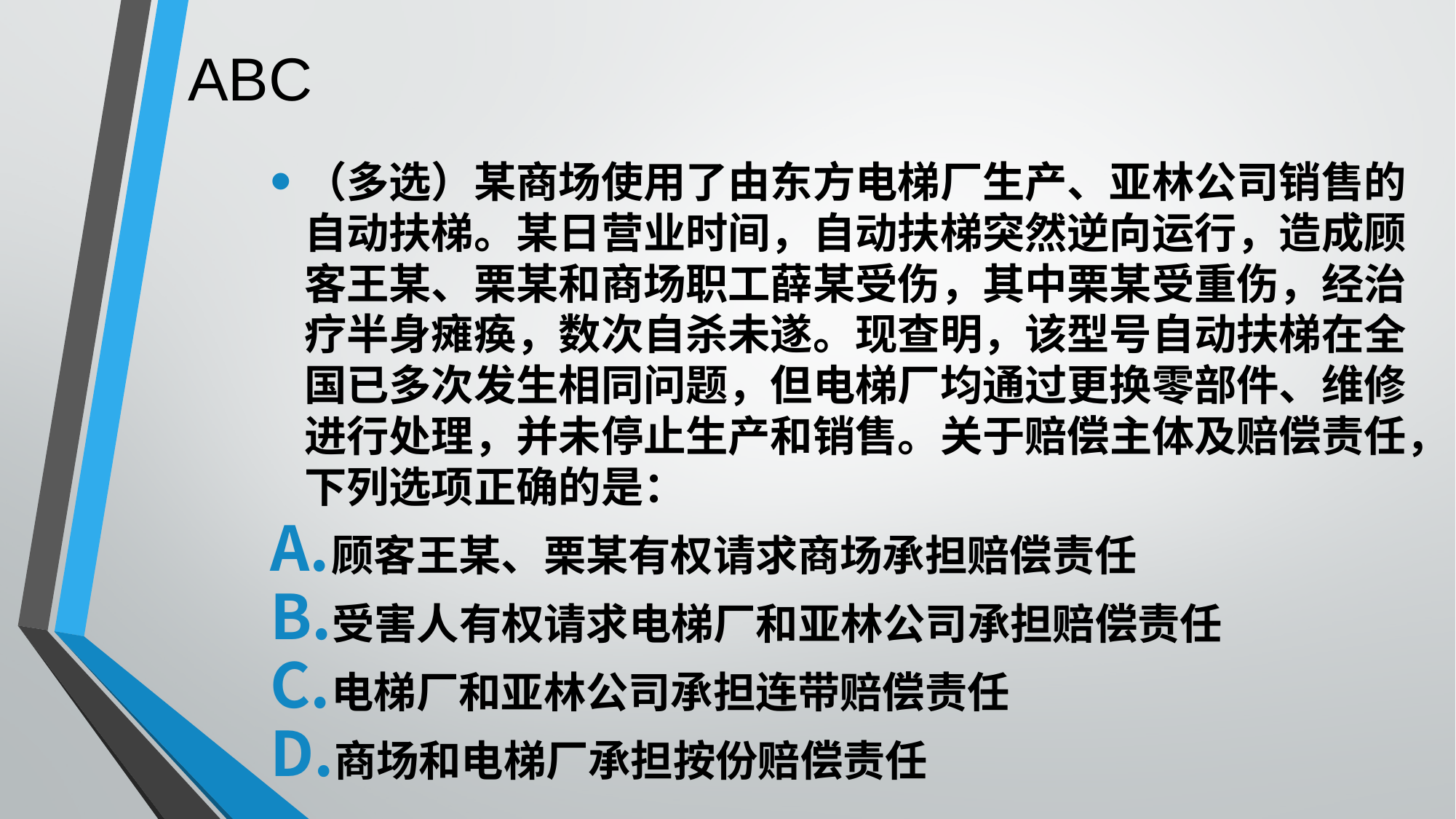

# ABC
（多选）某商场使用了由东方电梯厂生产、亚林公司销售的自动扶梯。某日营业时间，自动扶梯突然逆向运行，造成顾客王某、栗某和商场职工薛某受伤，其中栗某受重伤，经治疗半身瘫痪，数次自杀未遂。现查明，该型号自动扶梯在全国已多次发生相同问题，但电梯厂均通过更换零部件、维修进行处理，并未停止生产和销售。关于赔偿主体及赔偿责任，下列选项正确的是：
顾客王某、栗某有权请求商场承担赔偿责任
受害人有权请求电梯厂和亚林公司承担赔偿责任
电梯厂和亚林公司承担连带赔偿责任
商场和电梯厂承担按份赔偿责任